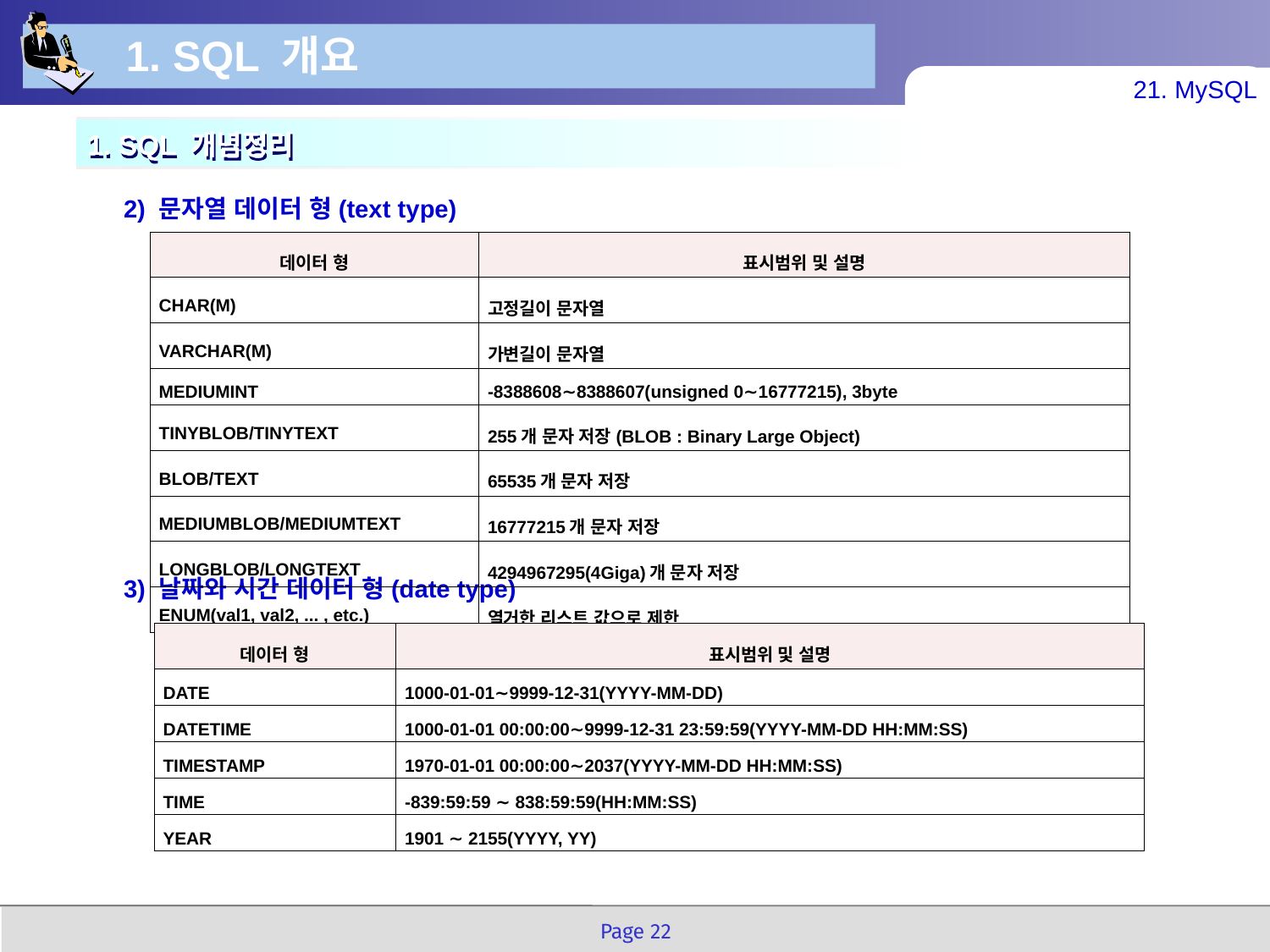

1. SQL 개요
21. MySQL

1. SQL 개념정리
2) 문자열 데이터 형(text type)

3) 날짜와 시간 데이터 형(date type)
| 데이터 형 | 표시범위 및 설명 |
| --- | --- |
| CHAR(M) | 고정길이 문자열 |
| VARCHAR(M) | 가변길이 문자열 |
| MEDIUMINT | -8388608∼8388607(unsigned 0∼16777215), 3byte |
| TINYBLOB/TINYTEXT | 255개 문자 저장(BLOB : Binary Large Object) |
| BLOB/TEXT | 65535개 문자 저장 |
| MEDIUMBLOB/MEDIUMTEXT | 16777215개 문자 저장 |
| LONGBLOB/LONGTEXT | 4294967295(4Giga)개 문자 저장 |
| ENUM(val1, val2, ... , etc.) | 열거한 리스트 값으로 제한 |
| 데이터 형 | 표시범위 및 설명 |
| --- | --- |
| DATE | 1000-01-01∼9999-12-31(YYYY-MM-DD) |
| DATETIME | 1000-01-01 00:00:00∼9999-12-31 23:59:59(YYYY-MM-DD HH:MM:SS) |
| TIMESTAMP | 1970-01-01 00:00:00∼2037(YYYY-MM-DD HH:MM:SS) |
| TIME | -839:59:59 ∼ 838:59:59(HH:MM:SS) |
| YEAR | 1901 ∼ 2155(YYYY, YY) |
Page 22